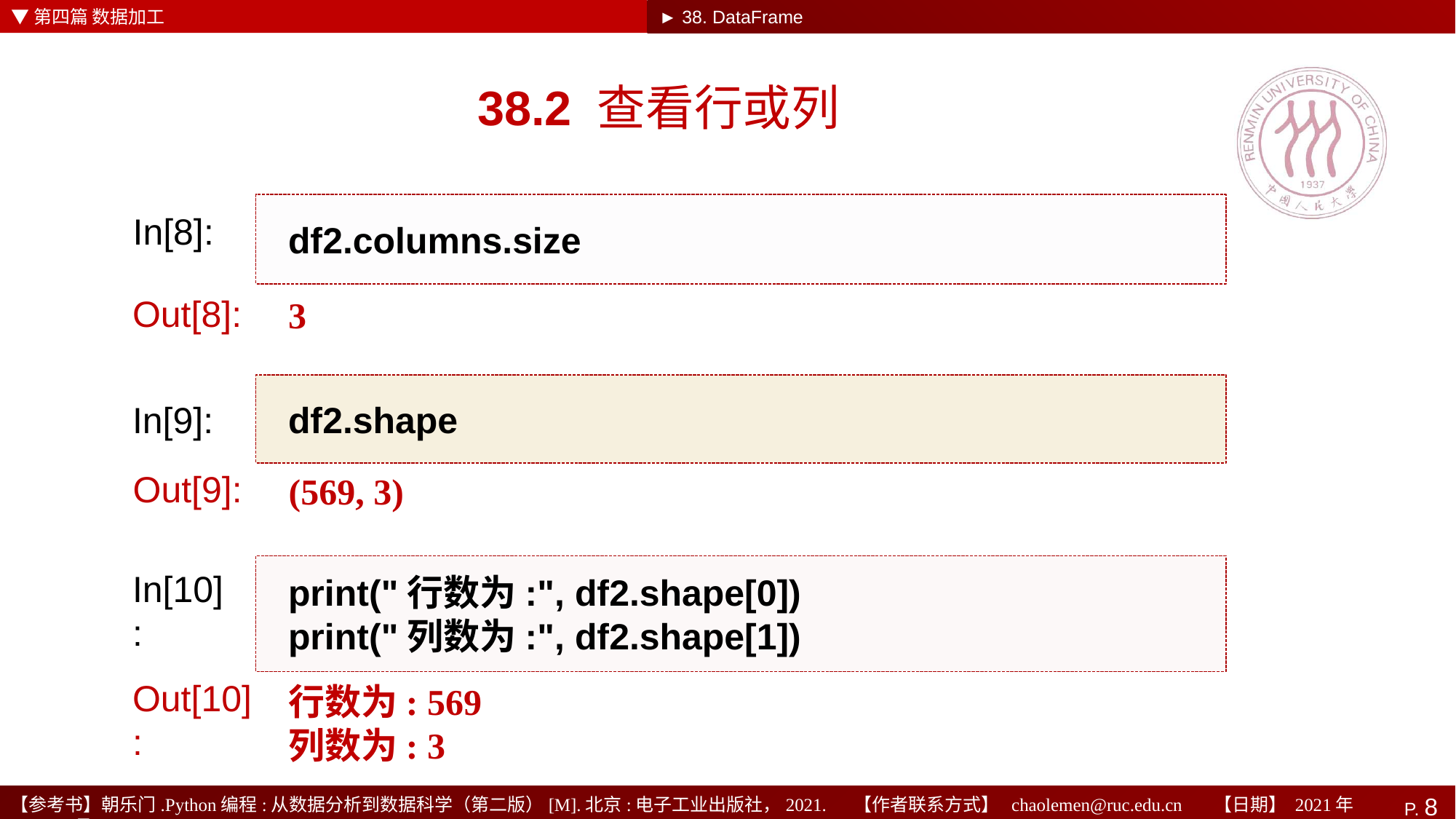

▼第四篇 数据加工
► 38. DataFrame
# 38.2 查看行或列
df2.columns.size
In[8]:
3
Out[8]:

df2.shape
In[9]:
(569, 3)
Out[9]:
print("行数为:", df2.shape[0])
print("列数为:", df2.shape[1])
In[10]:
行数为: 569
列数为: 3
Out[10]: